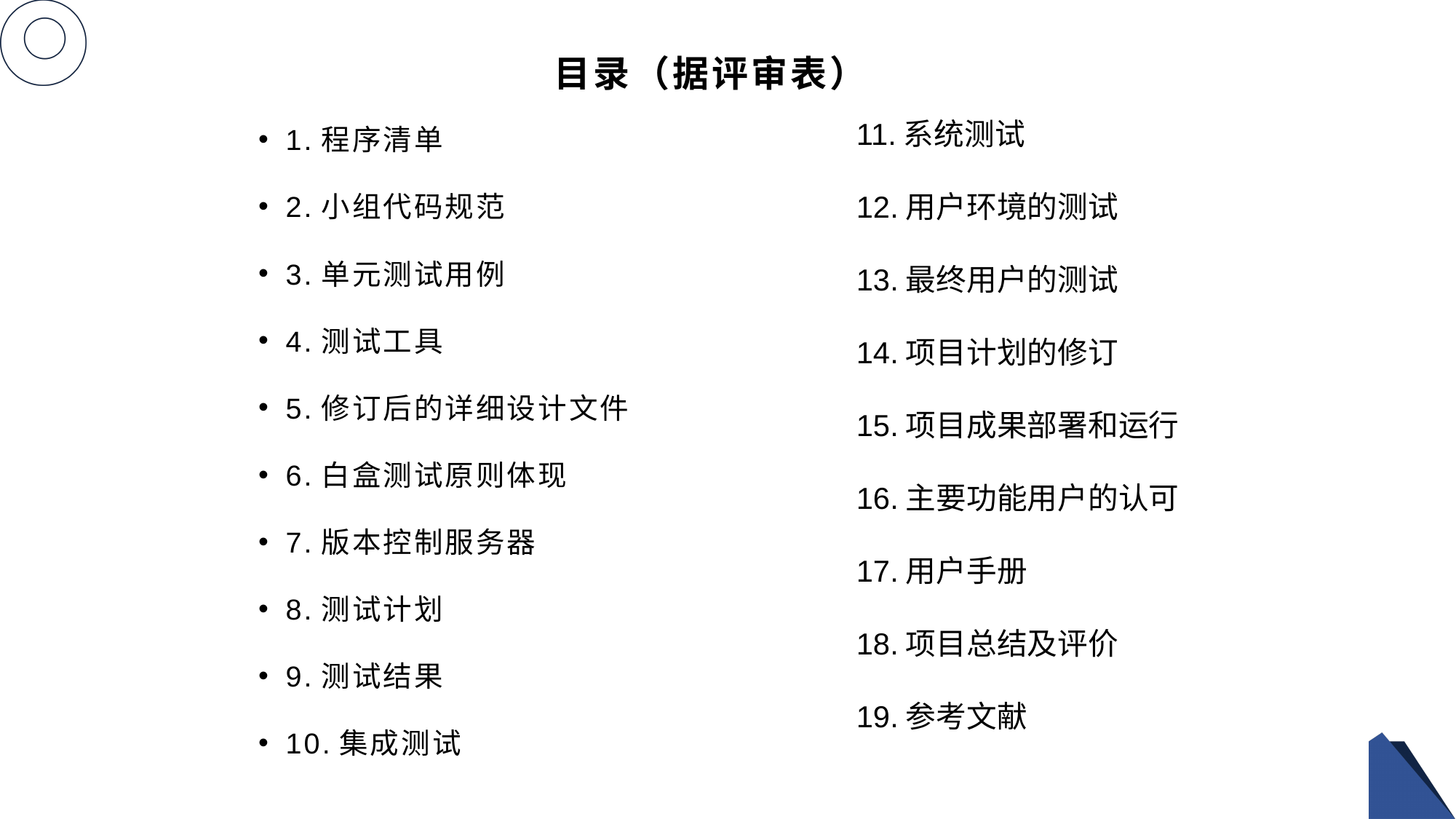

# 目录（据评审表）
11.系统测试
12.用户环境的测试
13.最终用户的测试
14.项目计划的修订
15.项目成果部署和运行
16.主要功能用户的认可
17.用户手册
18.项目总结及评价
19.参考文献

1.程序清单
2.小组代码规范
3.单元测试用例
4.测试工具
5.修订后的详细设计文件
6.白盒测试原则体现
7.版本控制服务器
8.测试计划
9.测试结果
10.集成测试